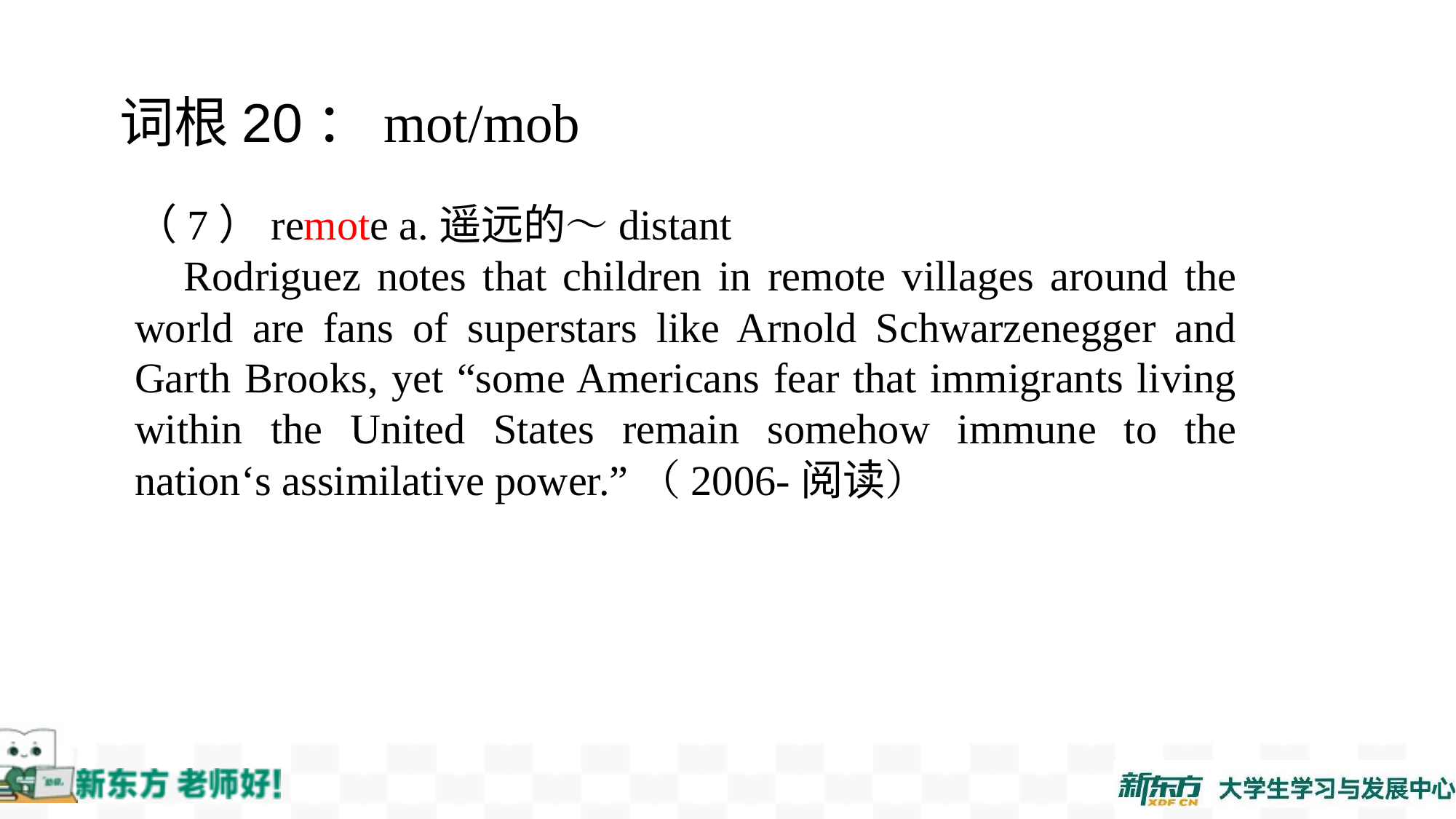

词根20：mot/mob
（7）remote a.遥远的～distant
   Rodriguez notes that children in remote villages around the world are fans of superstars like Arnold Schwarzenegger and Garth Brooks, yet “some Americans fear that immigrants living within the United States remain somehow immune to the nation‘s assimilative power.”（2006-阅读）